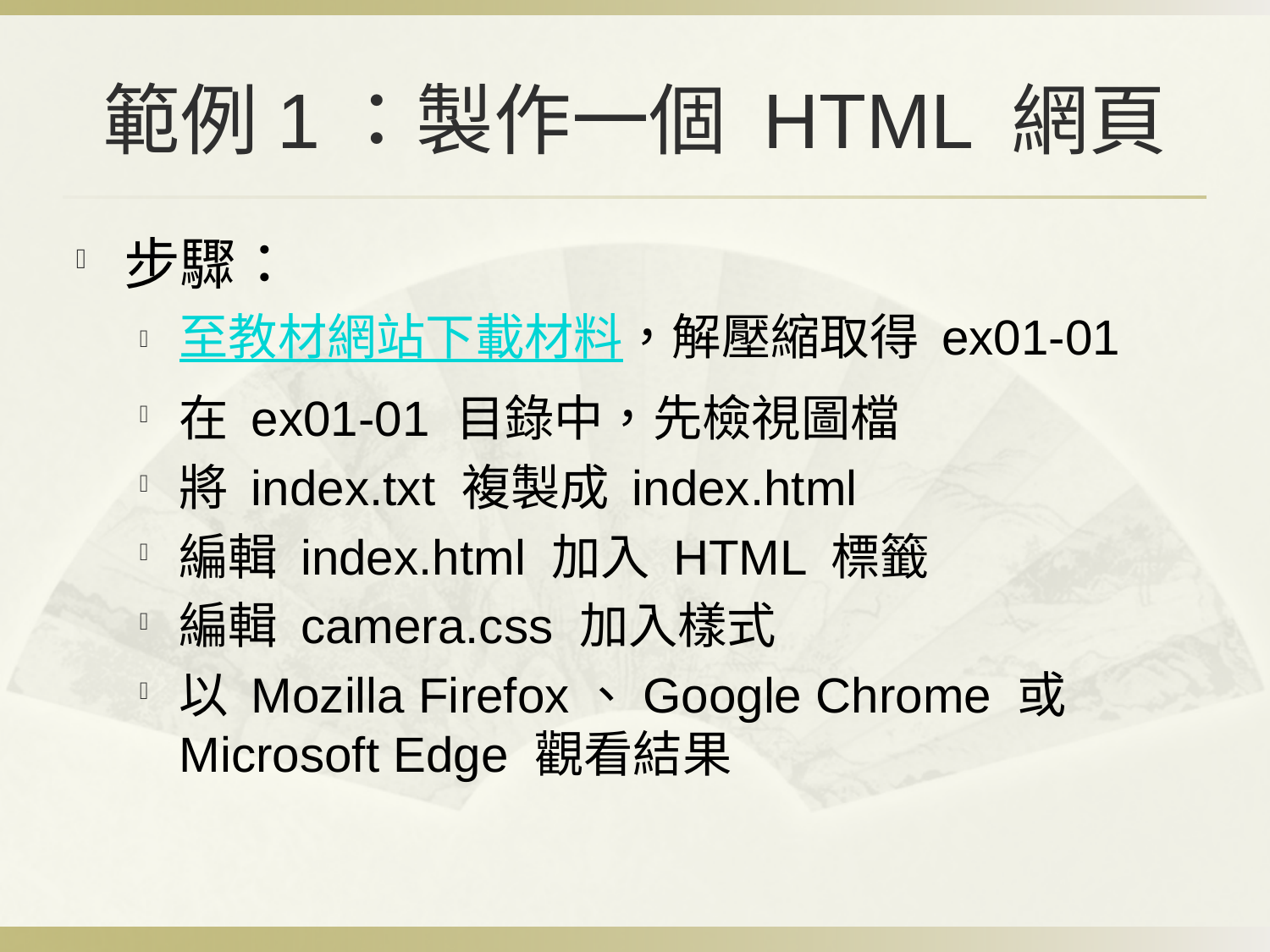

# 範例1：製作一個 HTML 網頁
步驟：
至教材網站下載材料，解壓縮取得 ex01-01
在 ex01-01 目錄中，先檢視圖檔
將 index.txt 複製成 index.html
編輯 index.html 加入 HTML 標籤
編輯 camera.css 加入樣式
以 Mozilla Firefox、Google Chrome 或 Microsoft Edge 觀看結果